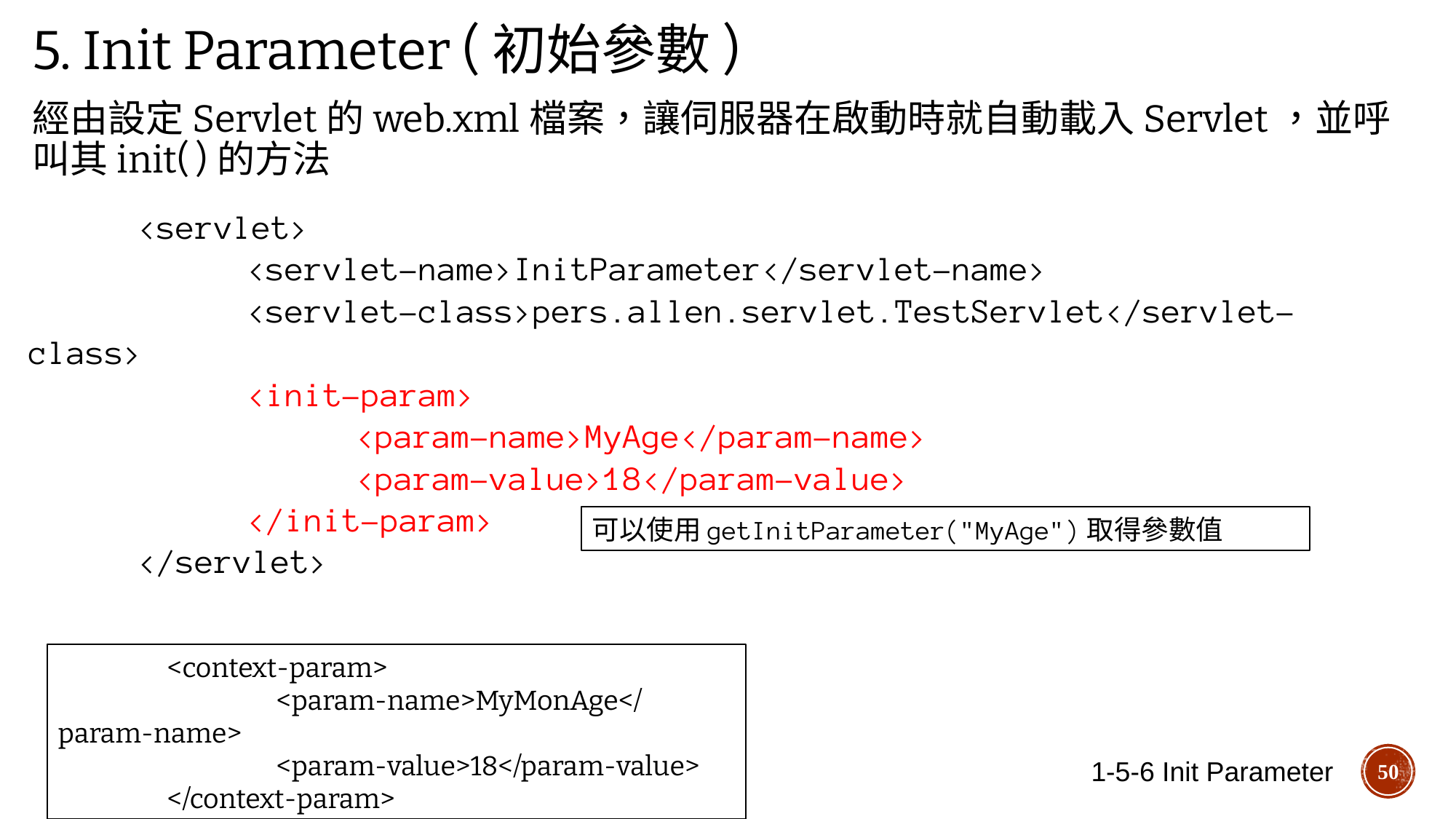

5. Init Parameter (初始參數)
經由設定Servlet的web.xml檔案，讓伺服器在啟動時就自動載入Servlet，並呼叫其init( )的方法

	<servlet>
		<servlet-name>InitParameter</servlet-name>
		<servlet-class>pers.allen.servlet.TestServlet</servlet-class>
		<init-param>
			<param-name>MyAge</param-name>
			<param-value>18</param-value>
		</init-param>
	</servlet>
可以使用getInitParameter("MyAge")取得參數值
	<context-param>
		<param-name>MyMonAge</param-name>
		<param-value>18</param-value>
	</context-param>
1-5-6 Init Parameter
50